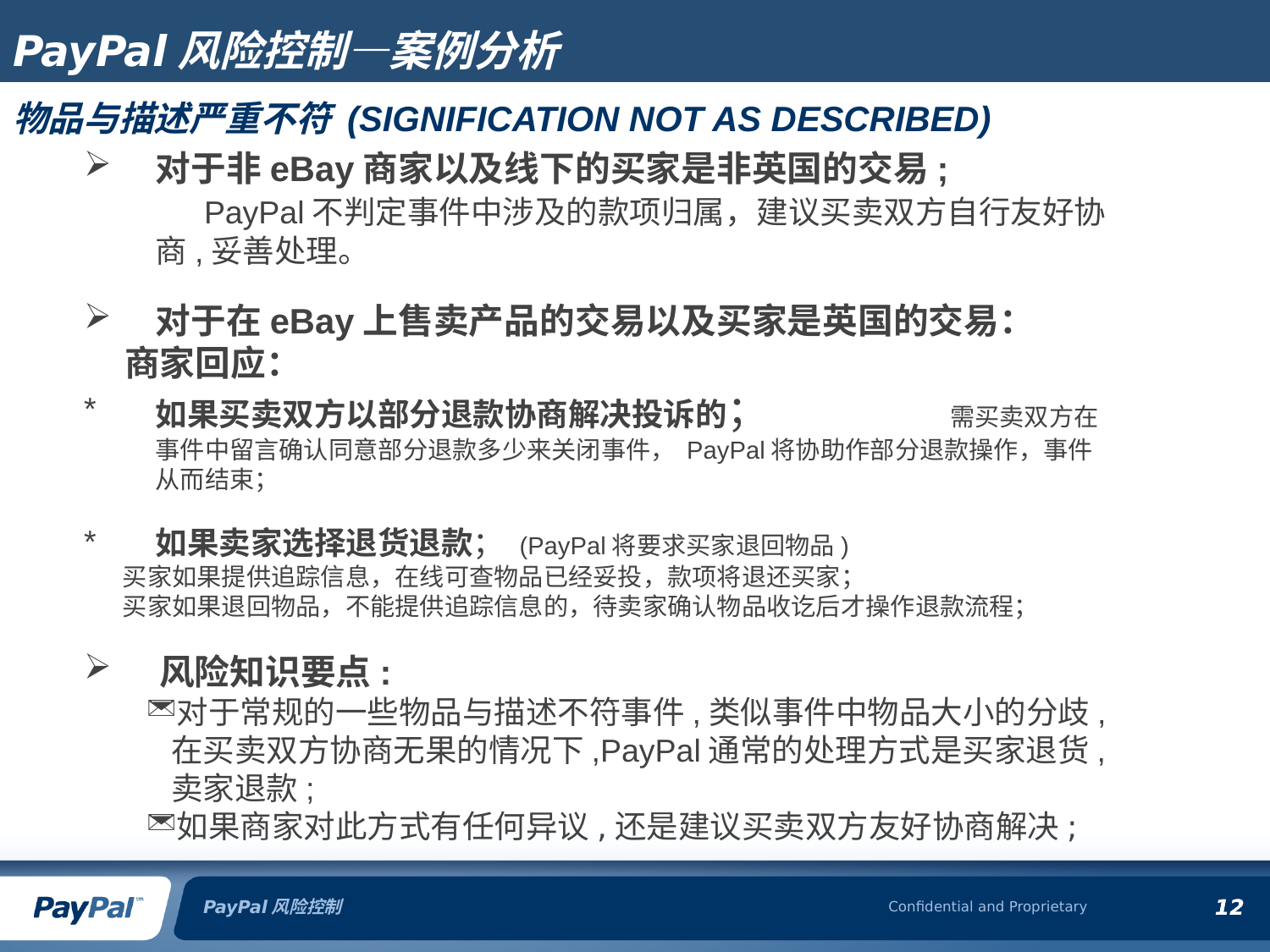

# PayPal风险控制—案例分析
物品与描述严重不符 (Signification Not as Described)
对于非eBay商家以及线下的买家是非英国的交易;                       PayPal不判定事件中涉及的款项归属，建议买卖双方自行友好协商,妥善处理。

对于在eBay上售卖产品的交易以及买家是英国的交易：
    商家回应：
如果买卖双方以部分退款协商解决投诉的；                   需买卖双方在事件中留言确认同意部分退款多少来关闭事件， PayPal将协助作部分退款操作，事件从而结束；

如果卖家选择退货退款； (PayPal将要求买家退回物品)
      买家如果提供追踪信息，在线可查物品已经妥投，款项将退还买家；
      买家如果退回物品，不能提供追踪信息的，待卖家确认物品收讫后才操作退款流程；

风险知识要点:
对于常规的一些物品与描述不符事件,类似事件中物品大小的分歧,在买卖双方协商无果的情况下,PayPal通常的处理方式是买家退货,卖家退款;
如果商家对此方式有任何异议,还是建议买卖双方友好协商解决;
PayPal风险控制
12
12